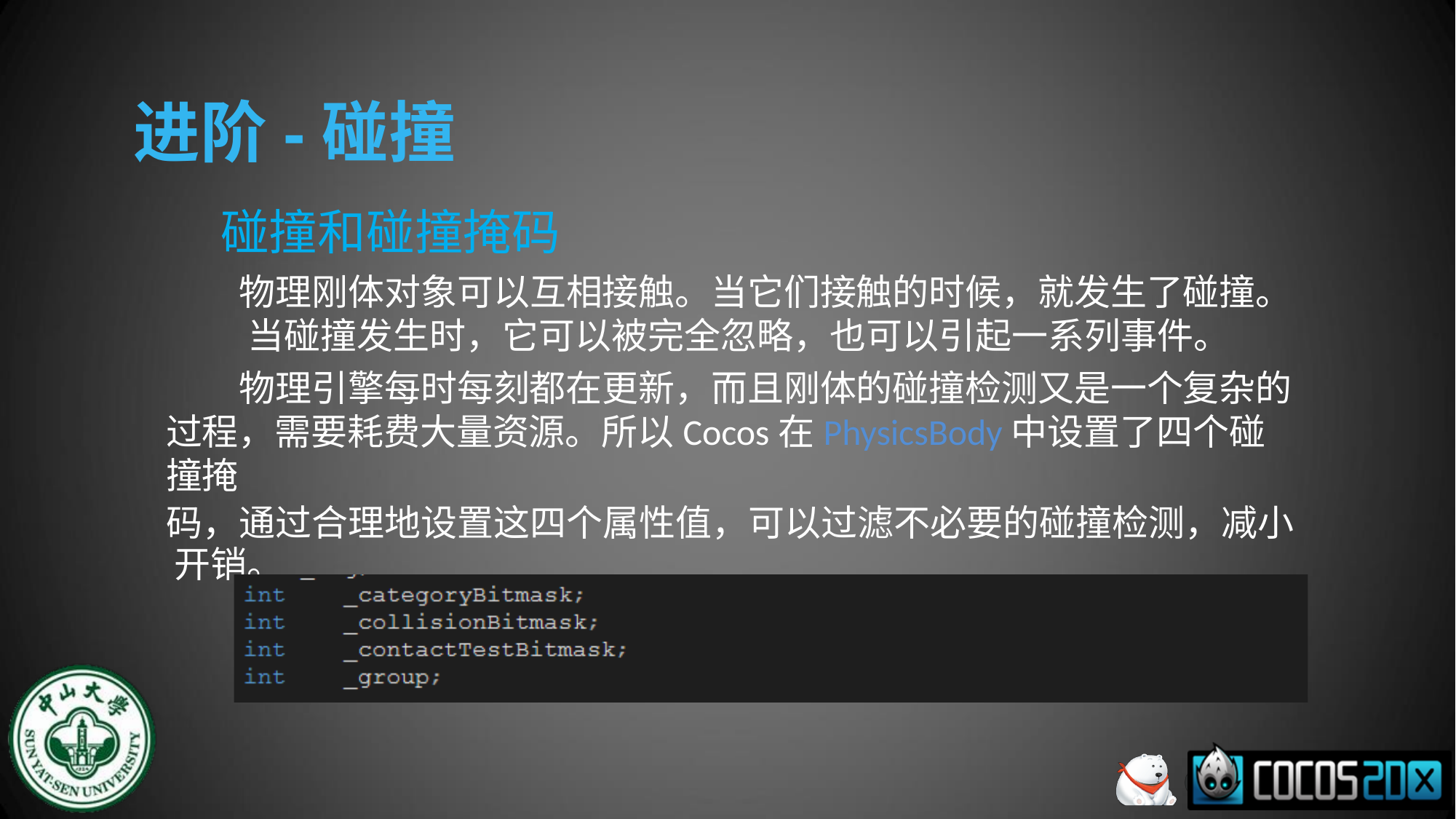

# 进阶-碰撞
碰撞和碰撞掩码
物理刚体对象可以互相接触。当它们接触的时候，就发生了碰撞。  当碰撞发生时，它可以被完全忽略，也可以引起一系列事件。
物理引擎每时每刻都在更新，而且刚体的碰撞检测又是一个复杂的
过程，需要耗费大量资源。所以Cocos在PhysicsBody中设置了四个碰撞掩
码，通过合理地设置这四个属性值，可以过滤不必要的碰撞检测，减小  开销。